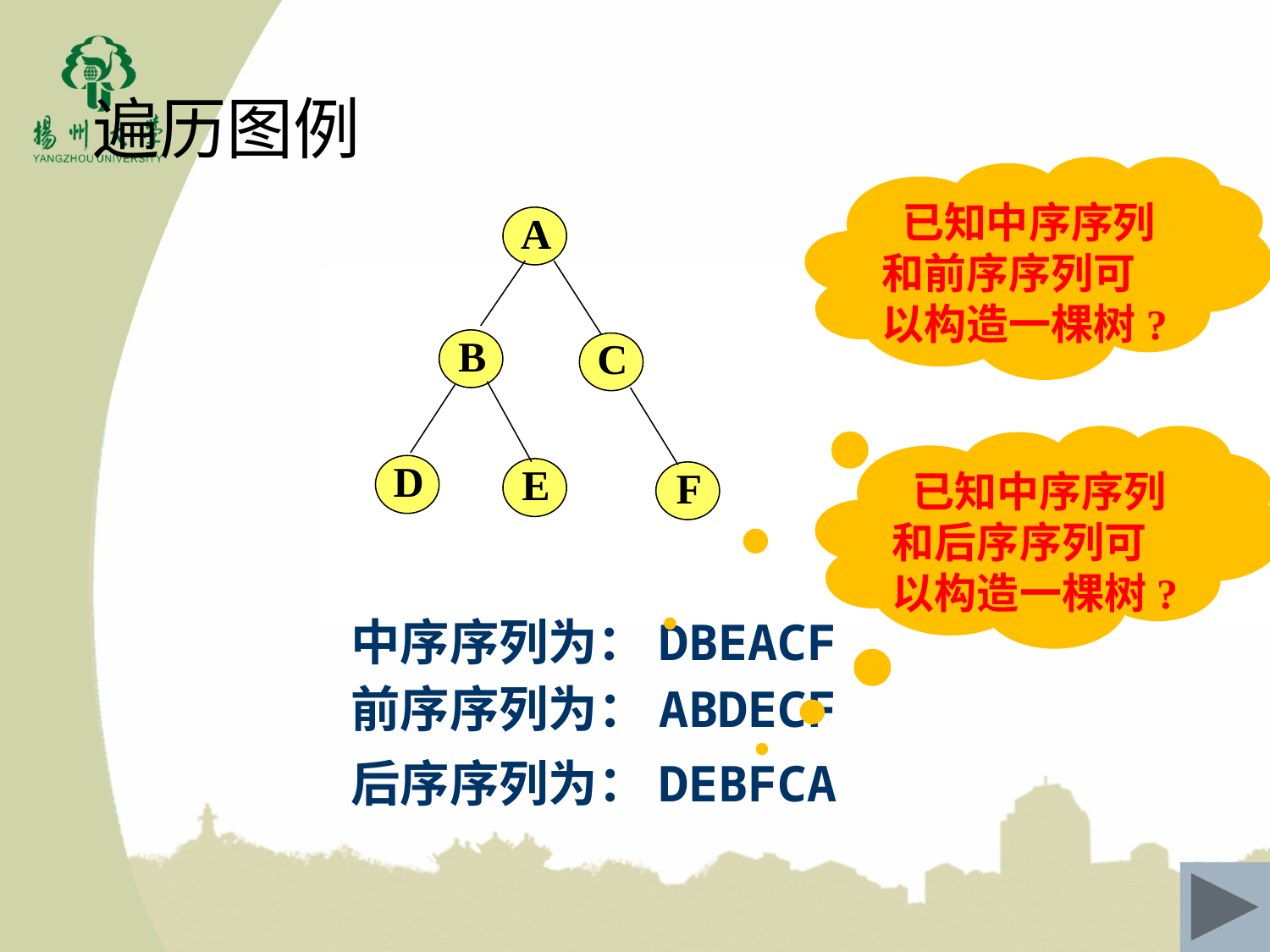

遍历图例
 已知中序序列和前序序列可以构造一棵树?
A

B

C

D

E

F

 已知中序序列和后序序列可以构造一棵树?
中序序列为：DBEACF
前序序列为：ABDECF
后序序列为：DEBFCA